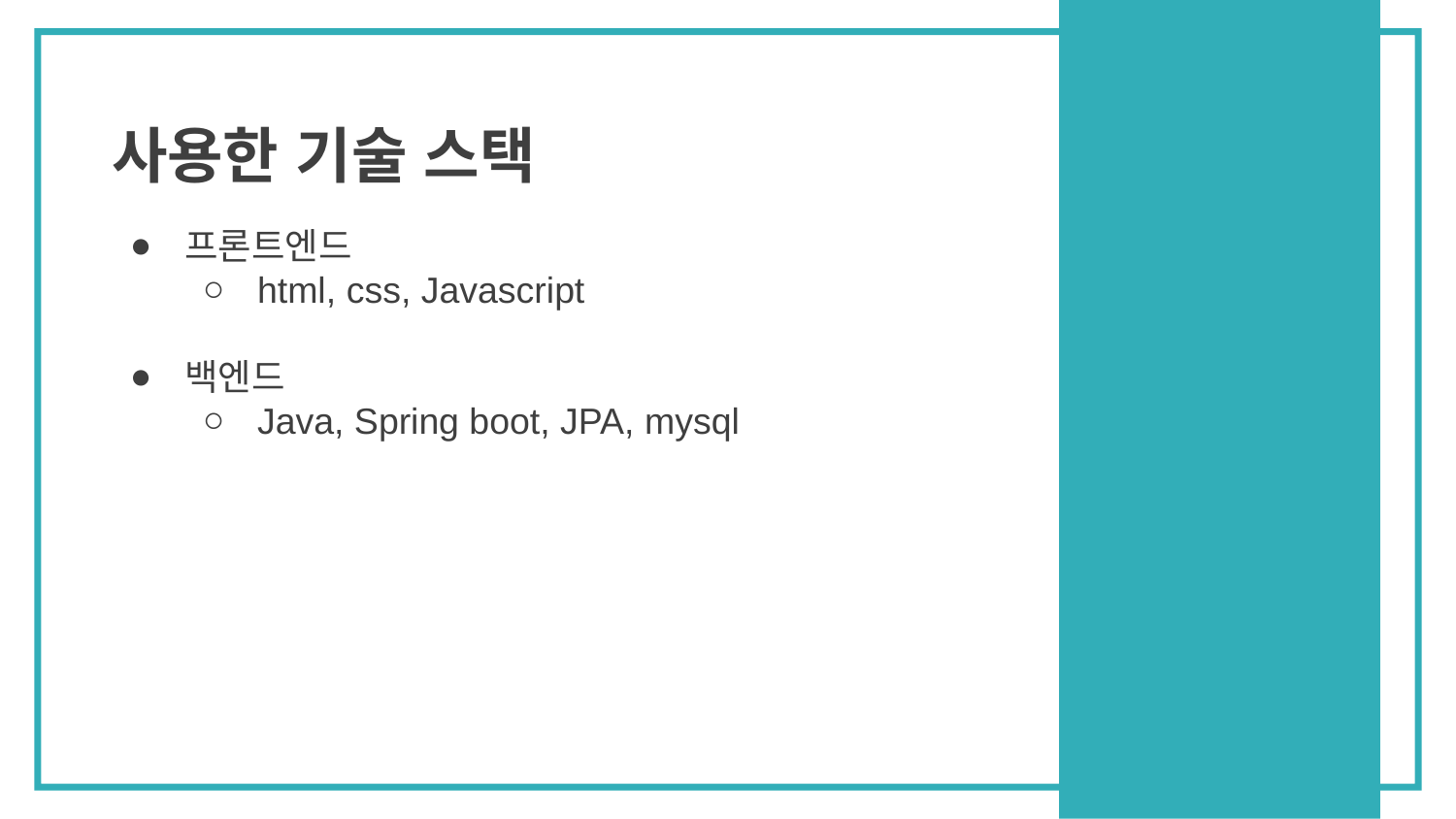

사용한 기술 스택
프론트엔드
html, css, Javascript

백엔드
Java, Spring boot, JPA, mysql